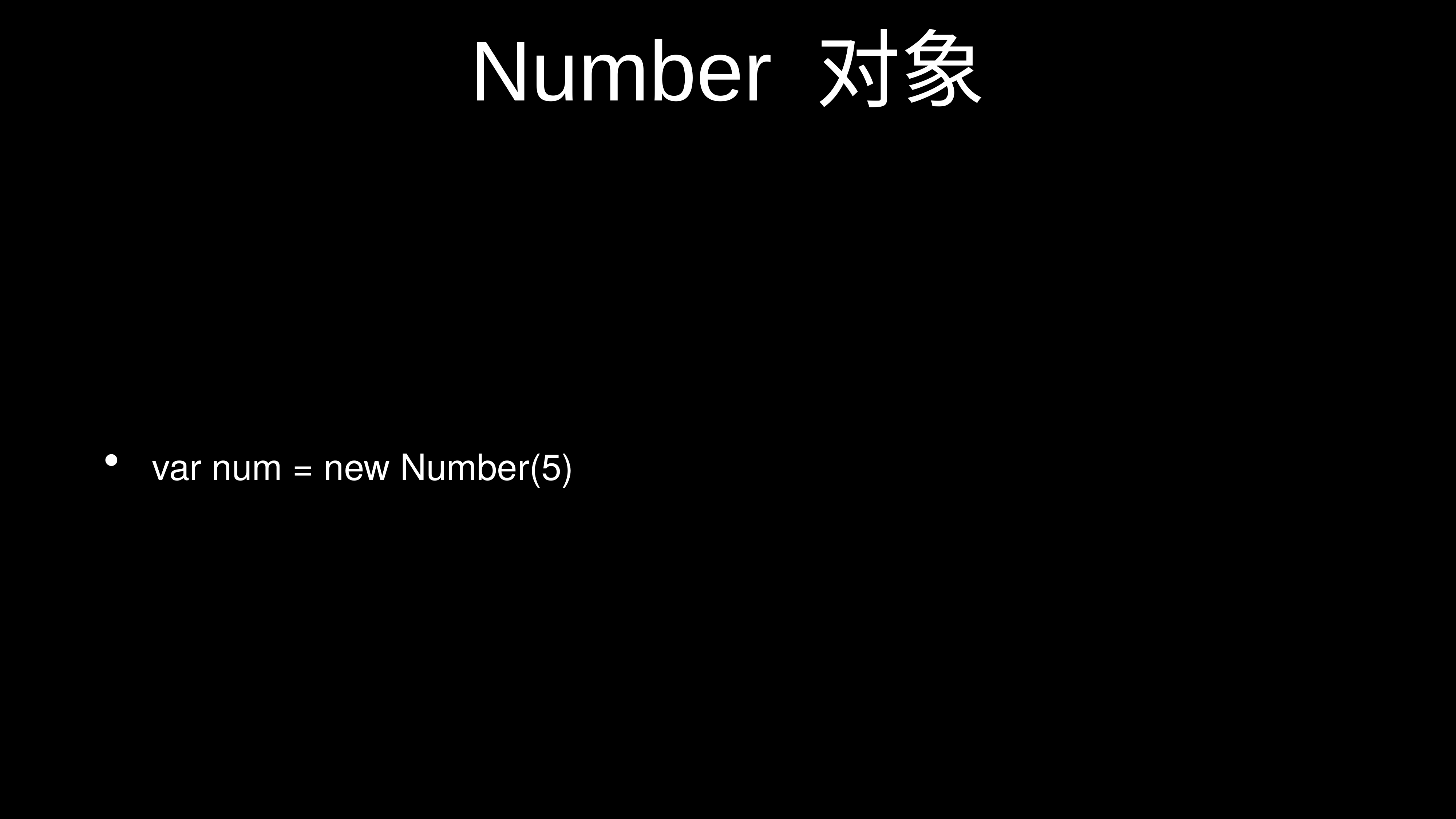

# Number 对象
 var num = new Number(5)